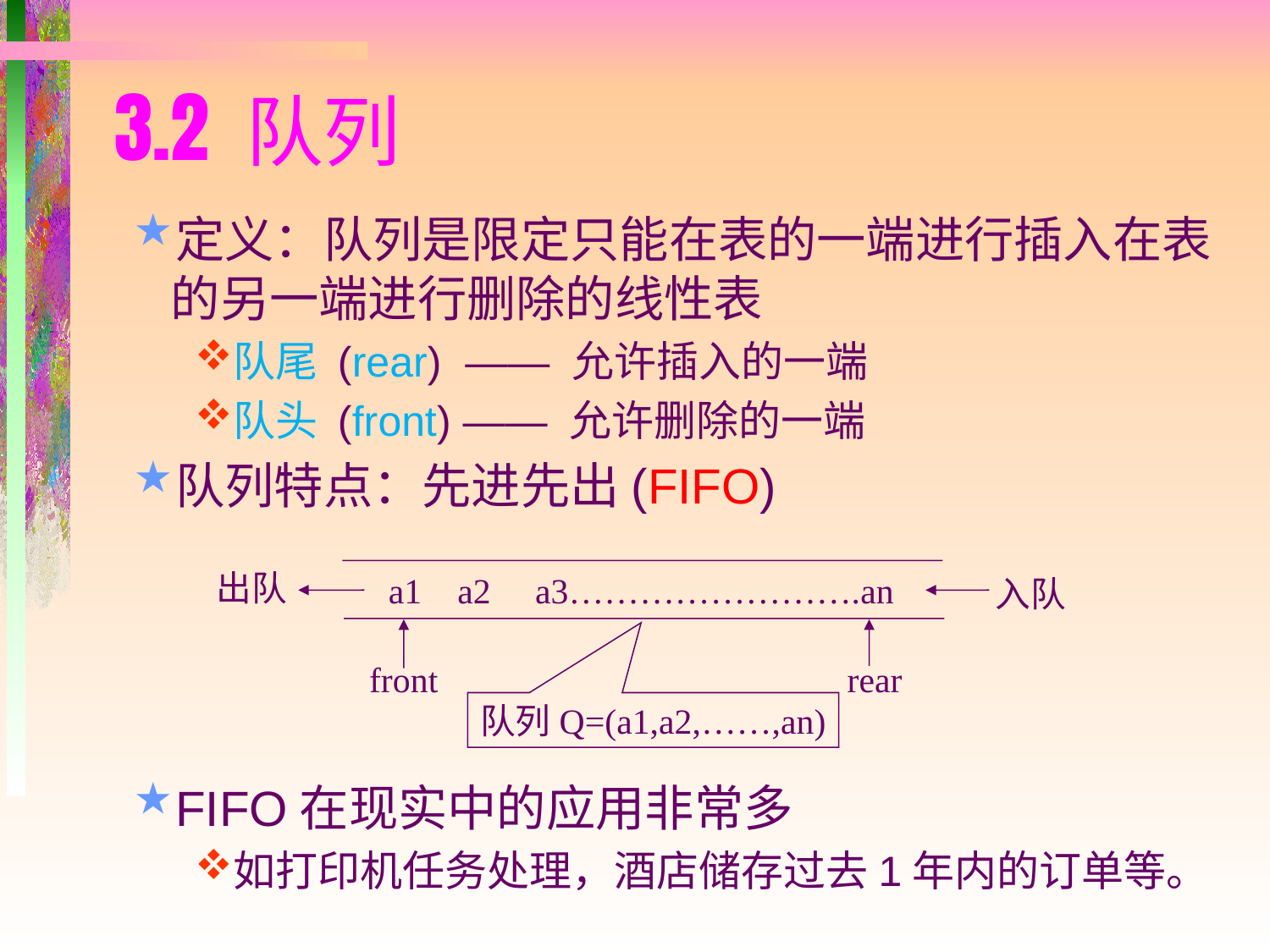

# 3.2 队列
定义：队列是限定只能在表的一端进行插入在表的另一端进行删除的线性表
队尾 (rear)  —— 允许插入的一端
队头 (front) —— 允许删除的一端
队列特点：先进先出(FIFO)

FIFO在现实中的应用非常多
如打印机任务处理，酒店储存过去1年内的订单等。

出队

a1    a2     a3…………………….an
入队

front
rear
队列Q=(a1,a2,……,an)